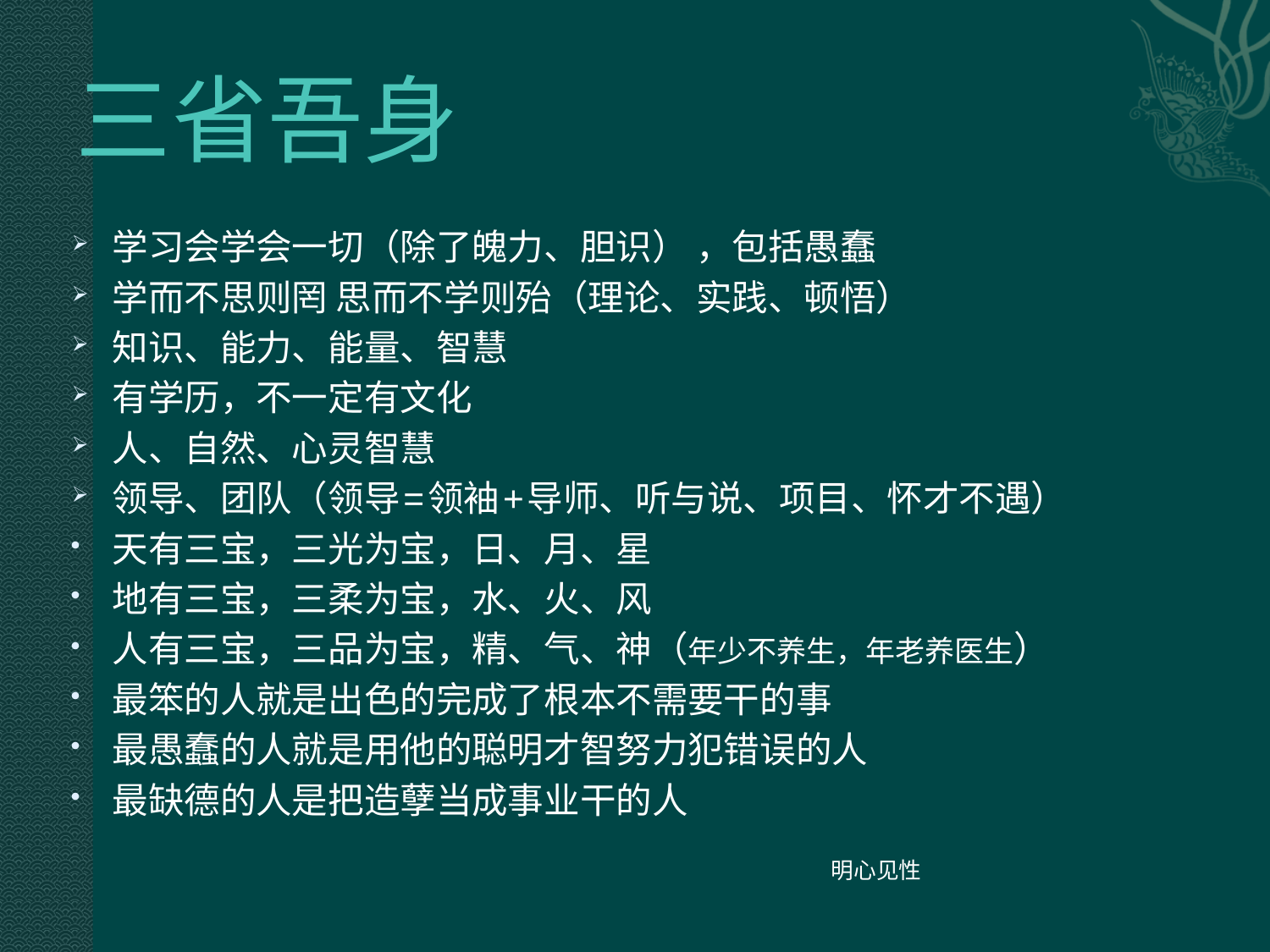

# 三省吾身
学习会学会一切（除了魄力、胆识） ，包括愚蠢
学而不思则罔 思而不学则殆（理论、实践、顿悟）
知识、能力、能量、智慧
有学历，不一定有文化
人、自然、心灵智慧
领导、团队（领导=领袖+导师、听与说、项目、怀才不遇）
天有三宝，三光为宝，日、月、星
地有三宝，三柔为宝，水、火、风
人有三宝，三品为宝，精、气、神（年少不养生，年老养医生）
最笨的人就是出色的完成了根本不需要干的事
最愚蠢的人就是用他的聪明才智努力犯错误的人
最缺德的人是把造孽当成事业干的人

                                                                                                                                                     明心见性